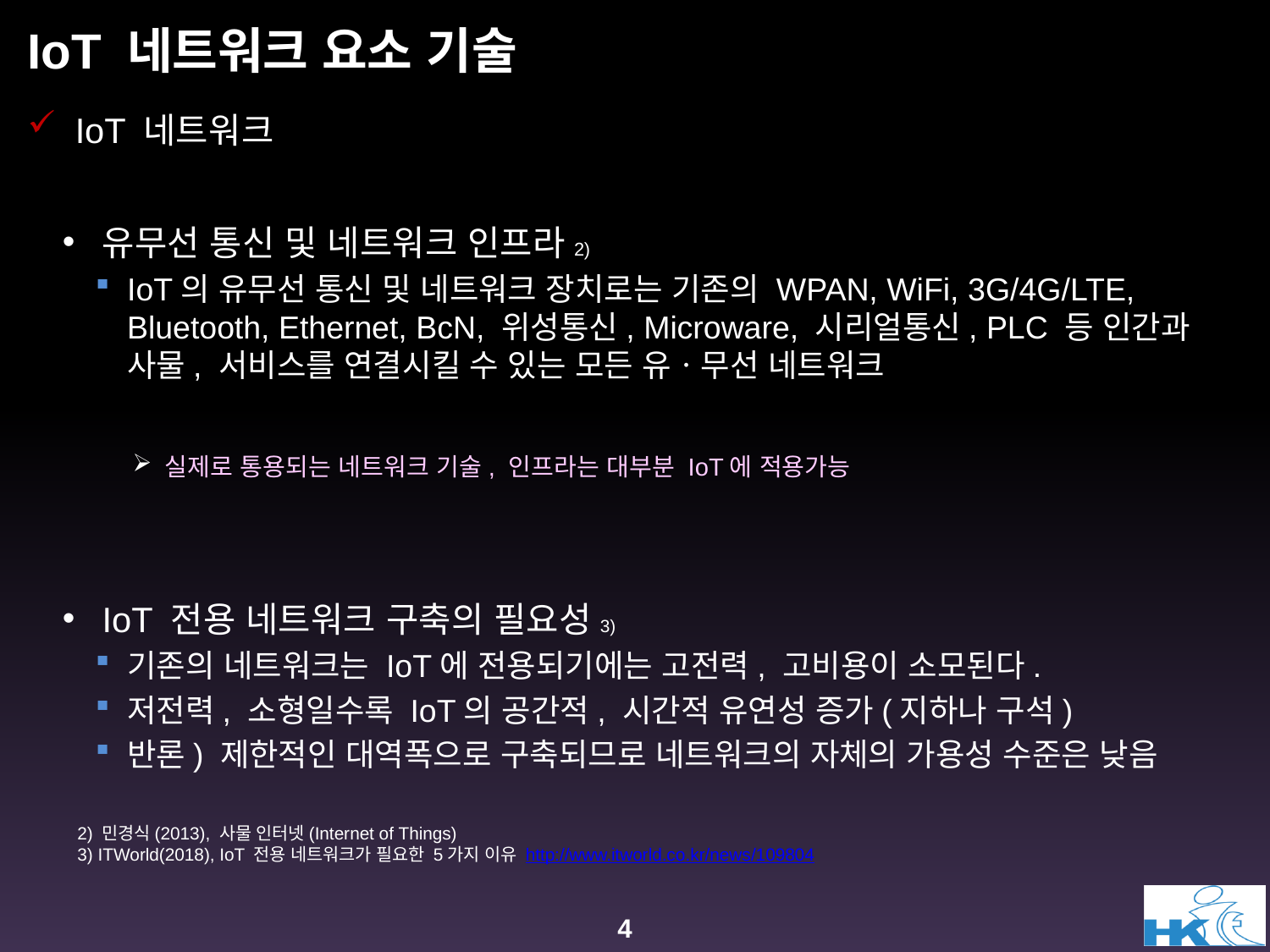

# IoT 네트워크 요소 기술
IoT 네트워크

유무선 통신 및 네트워크 인프라2)
IoT의 유무선 통신 및 네트워크 장치로는 기존의 WPAN, WiFi, 3G/4G/LTE, Bluetooth, Ethernet, BcN, 위성통신, Microware, 시리얼통신, PLC 등 인간과 사물, 서비스를 연결시킬 수 있는 모든 유ㆍ무선 네트워크

실제로 통용되는 네트워크 기술, 인프라는 대부분 IoT에 적용가능

IoT 전용 네트워크 구축의 필요성3)
기존의 네트워크는 IoT에 전용되기에는 고전력, 고비용이 소모된다.
저전력, 소형일수록 IoT의 공간적, 시간적 유연성 증가(지하나 구석)
반론) 제한적인 대역폭으로 구축되므로 네트워크의 자체의 가용성 수준은 낮음

2) 민경식(2013), 사물 인터넷(Internet of Things)
3) ITWorld(2018), IoT 전용 네트워크가 필요한 5가지 이유 http://www.itworld.co.kr/news/109804

4